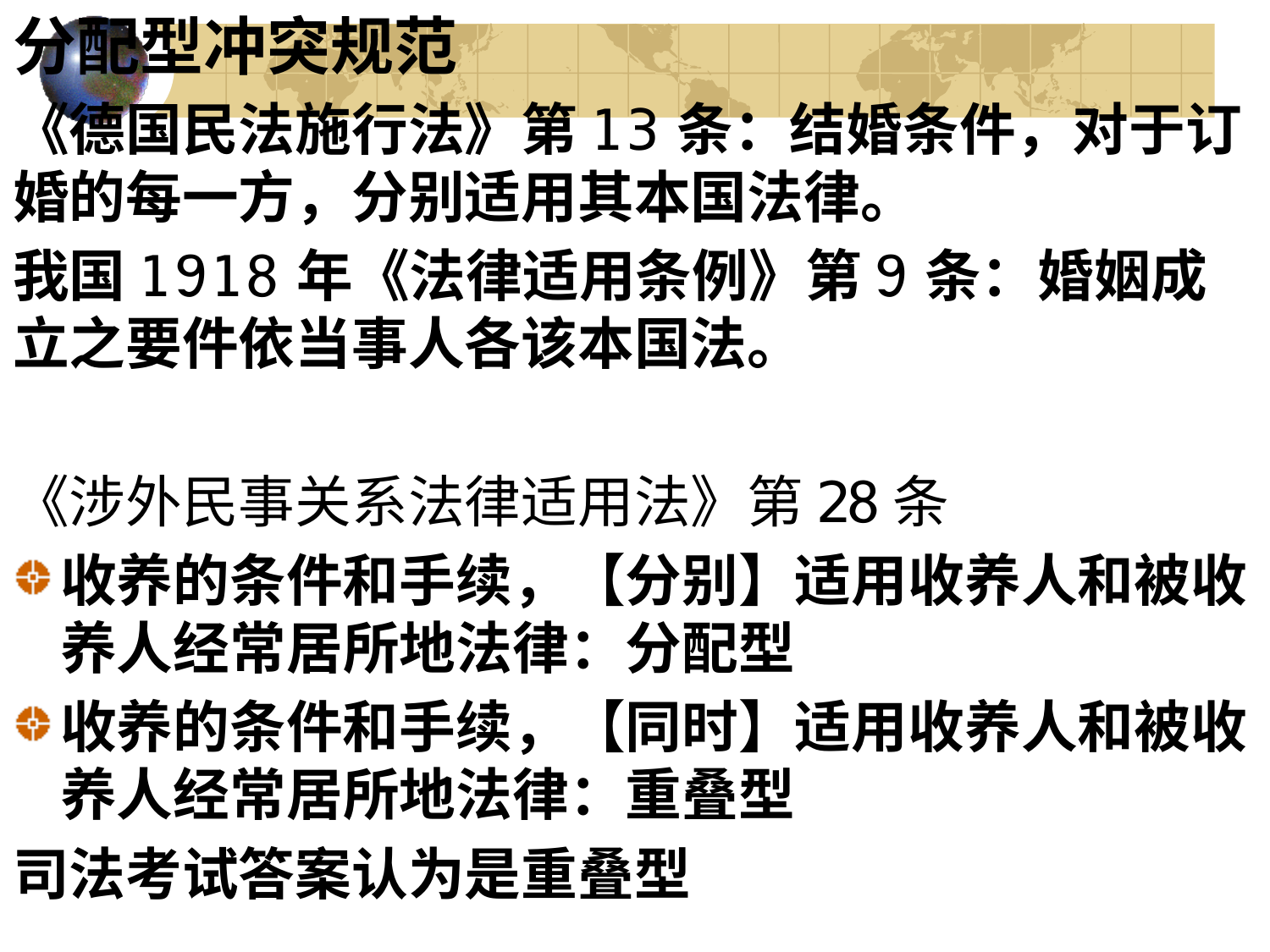

分配型冲突规范
《德国民法施行法》第13条：结婚条件，对于订婚的每一方，分别适用其本国法律。
我国1918年《法律适用条例》第9条：婚姻成立之要件依当事人各该本国法。

《涉外民事关系法律适用法》第28条
收养的条件和手续，【分别】适用收养人和被收养人经常居所地法律：分配型
收养的条件和手续，【同时】适用收养人和被收养人经常居所地法律：重叠型
司法考试答案认为是重叠型